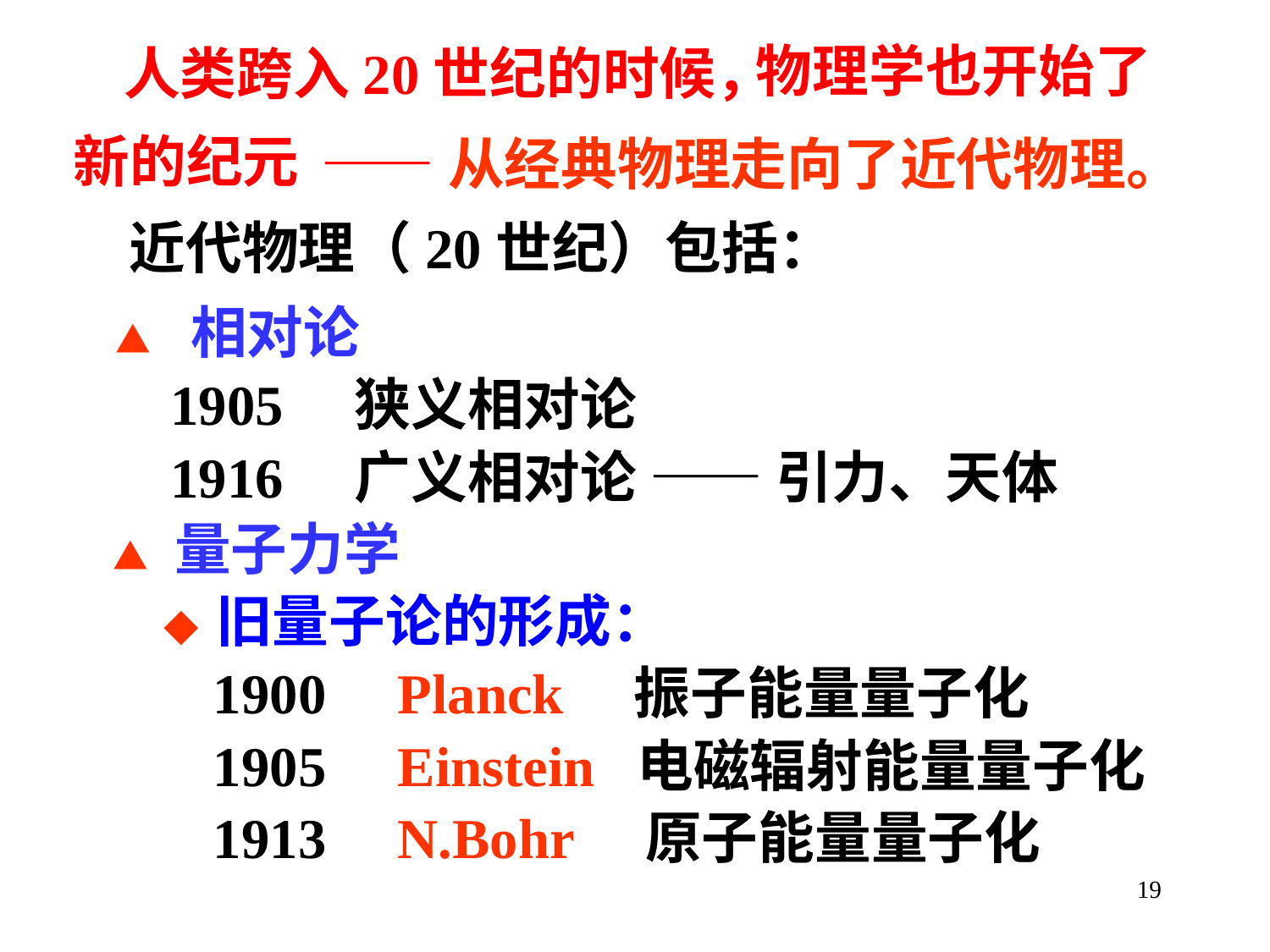

物理学也开始了
人类跨入20世纪的时候，
新的纪元
——从经典物理走向了近代物理。
近代物理（20世纪）包括：
  ▲  相对论
     1905    狭义相对论
     1916    广义相对论 —— 引力、天体
 ▲ 量子力学
     ◆ 旧量子论的形成：
        1900     Planck    振子能量量子化
        1905     Einstein  电磁辐射能量量子化
        1913     N.Bohr    原子能量量子化
19